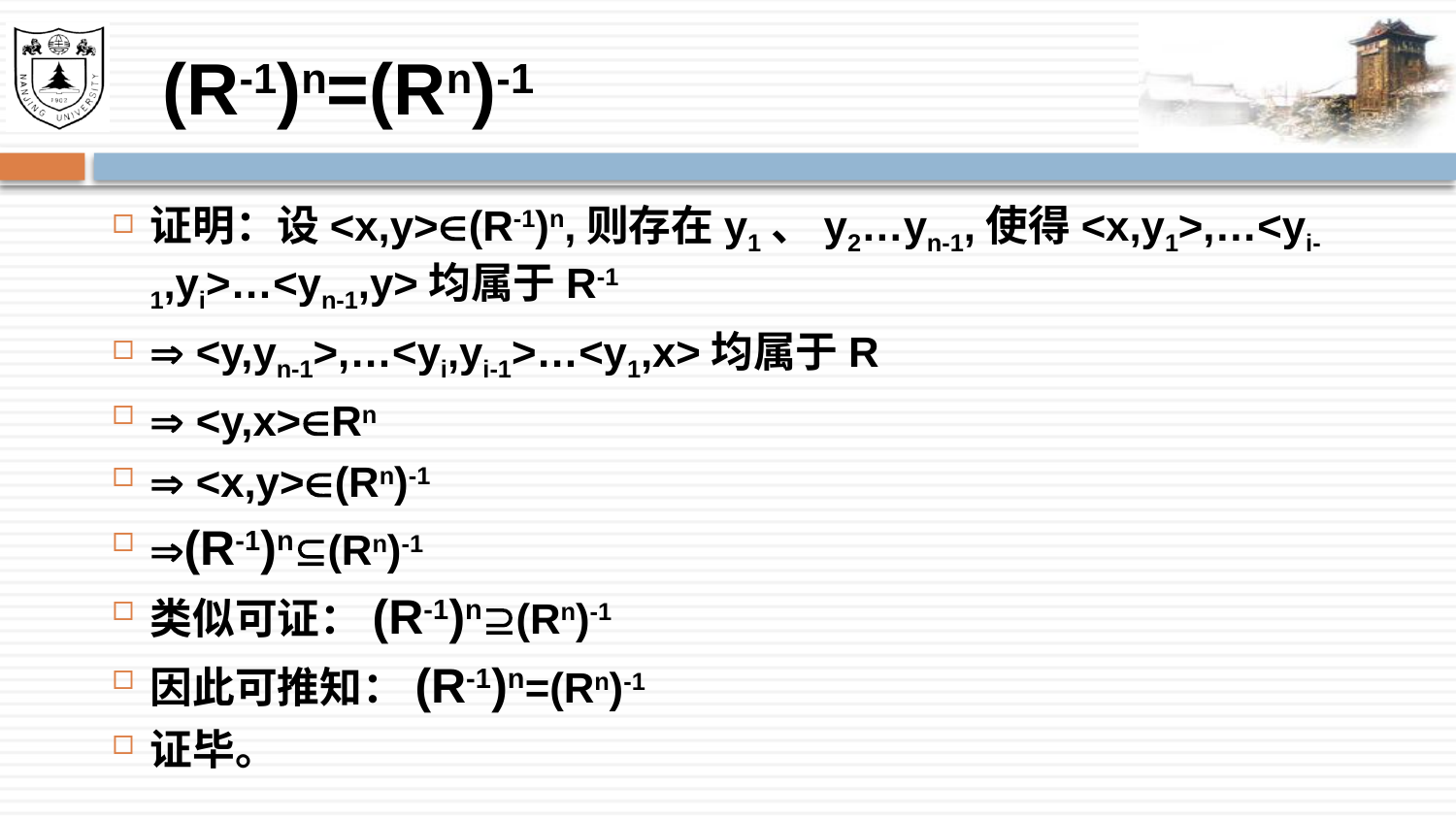

# (R-1)n=(Rn)-1
证明：设<x,y>∈(R-1)n,则存在y1、y2…yn-1,使得<x,y1>,…<yi-1,yi>…<yn-1,y>均属于R-1
⇒ <y,yn-1>,…<yi,yi-1>…<y1,x>均属于R
⇒ <y,x>∈Rn
⇒ <x,y>∈(Rn)-1
⇒(R-1)n⊆(Rn)-1
类似可证：(R-1)n⊇(Rn)-1
因此可推知：(R-1)n=(Rn)-1
证毕。